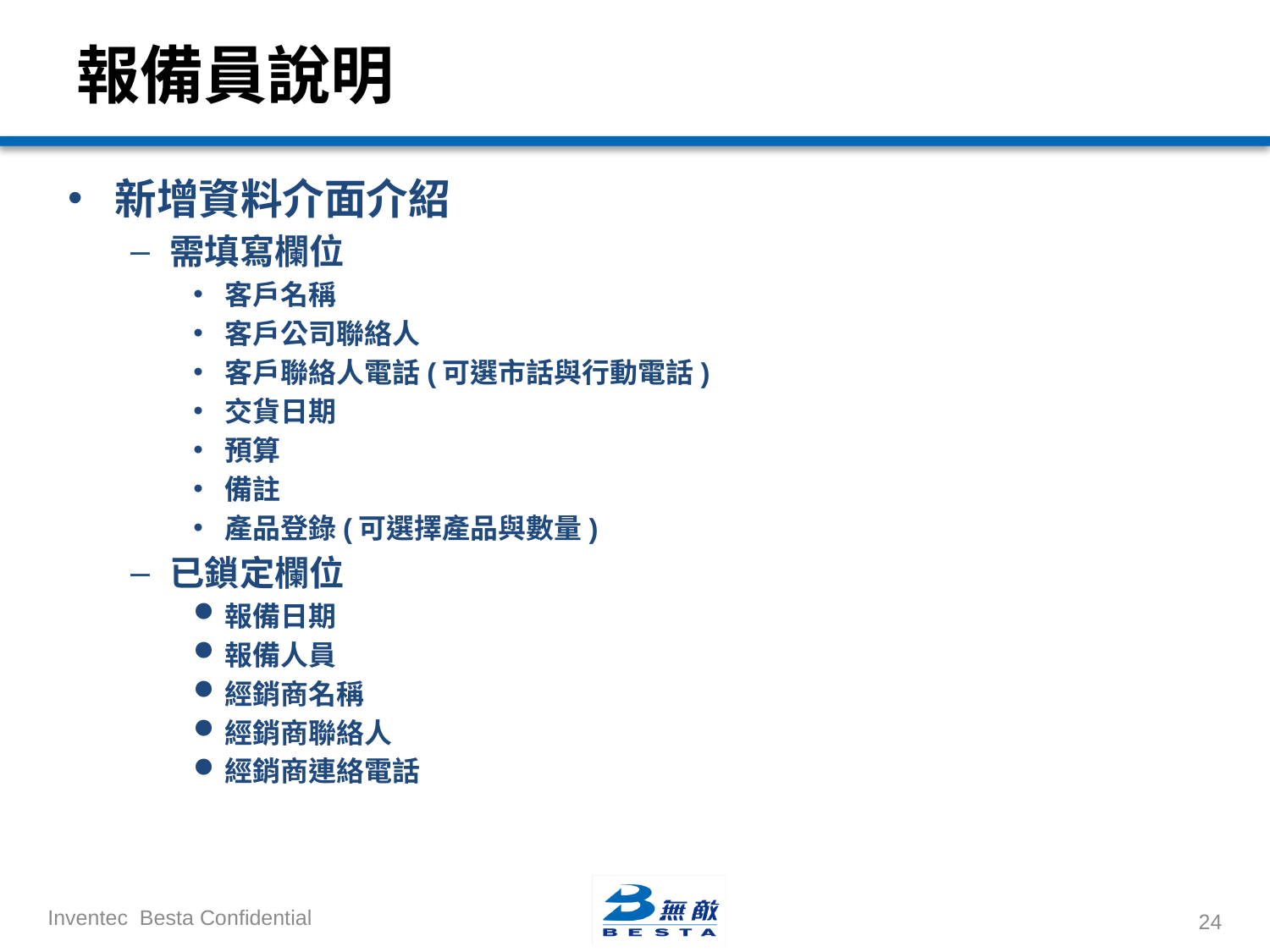

# 報備員說明
新增資料介面介紹
需填寫欄位
客戶名稱
客戶公司聯絡人
客戶聯絡人電話(可選市話與行動電話)
交貨日期
預算
備註
產品登錄(可選擇產品與數量)
已鎖定欄位
報備日期
報備人員
經銷商名稱
經銷商聯絡人
經銷商連絡電話

Inventec  Besta Confidential